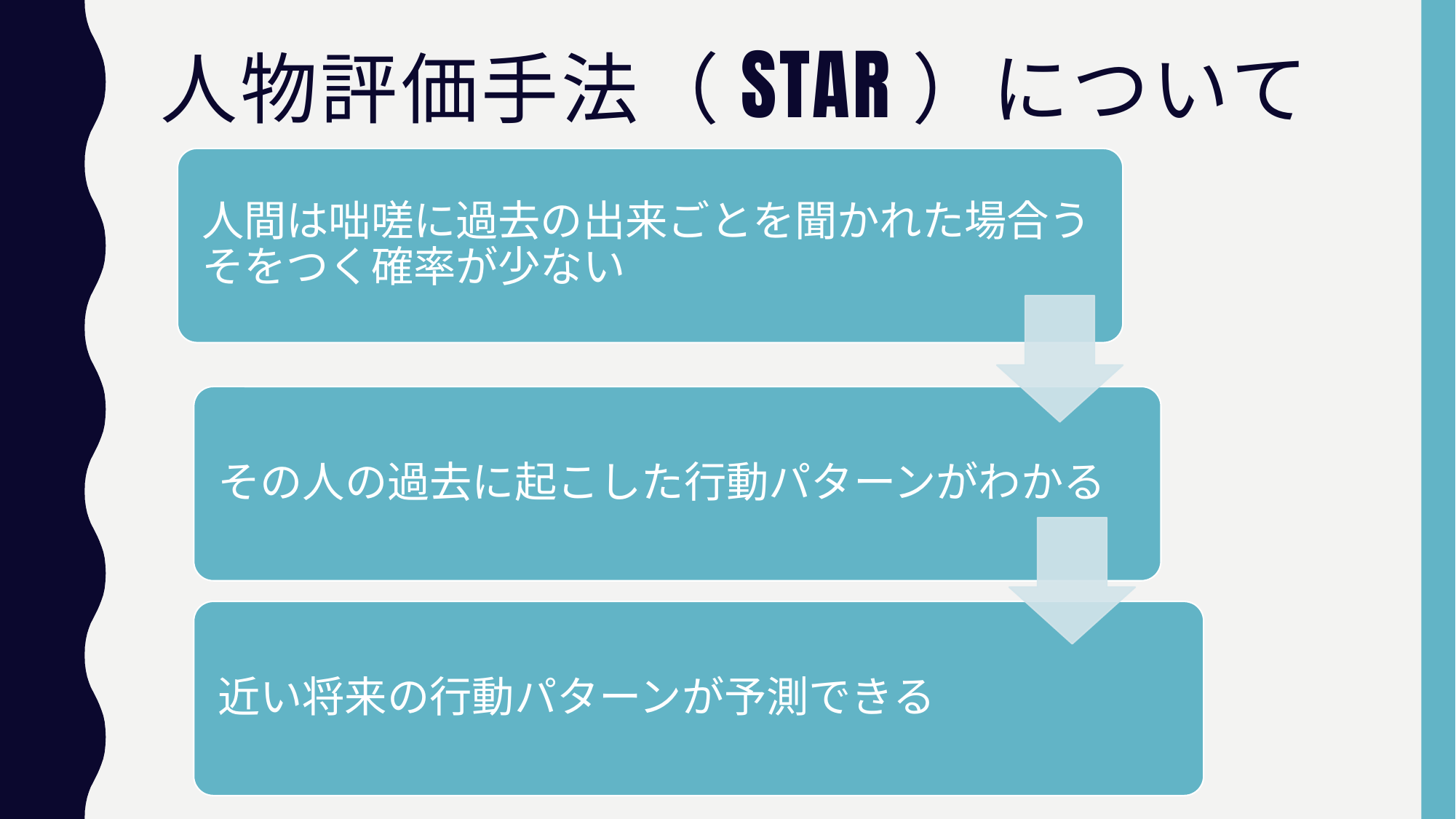

# 人物評価手法（STAR）について
人間は咄嗟に過去の出来ごとを聞かれた場合うそをつく確率が少ない
その人の過去に起こした行動パターンがわかる
近い将来の行動パターンが予測できる